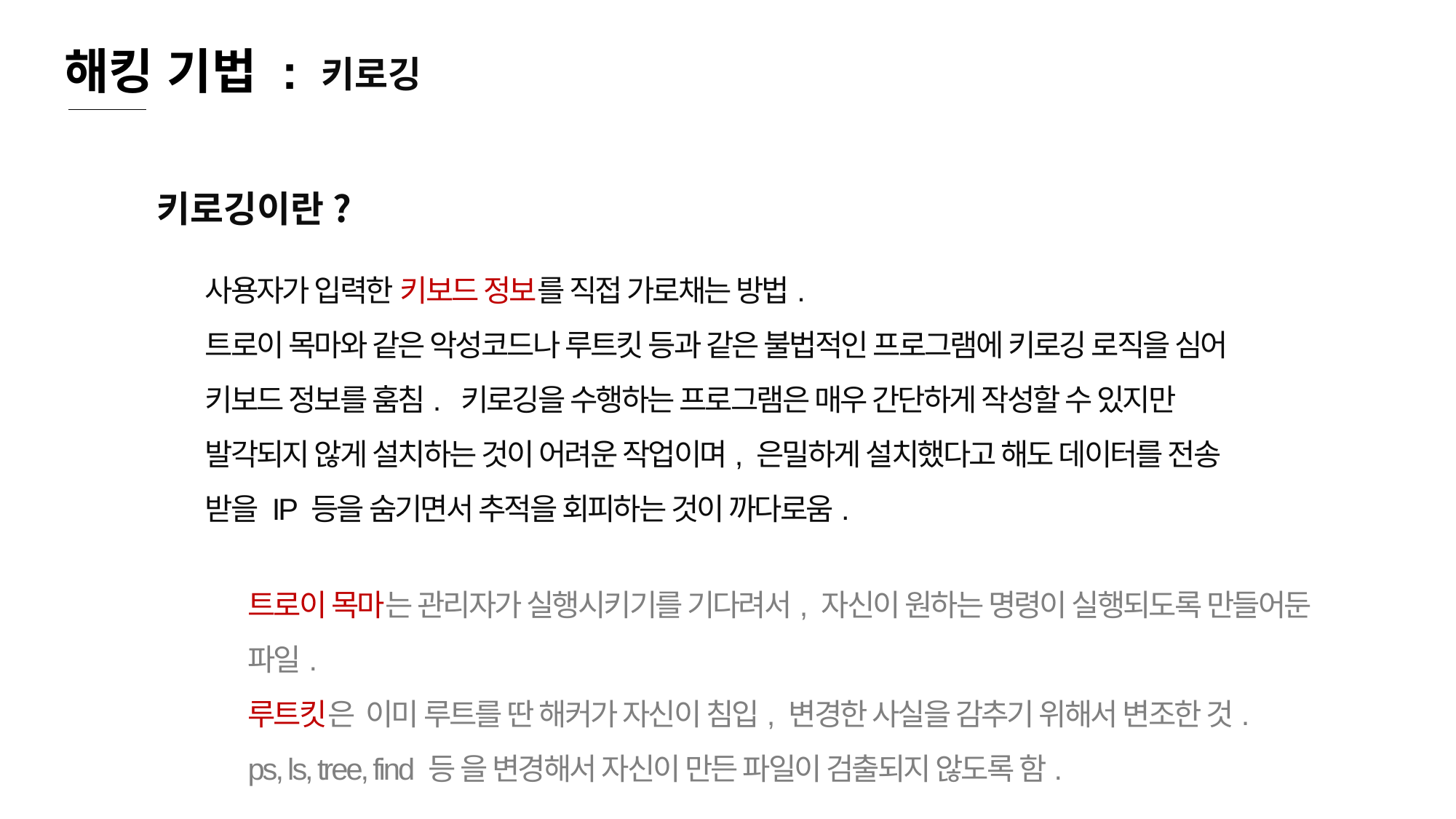

해킹 기법 :
키로깅
키로깅이란?
사용자가 입력한 키보드 정보를 직접 가로채는 방법.
트로이 목마와 같은 악성코드나 루트킷 등과 같은 불법적인 프로그램에 키로깅 로직을 심어 키보드 정보를 훔침.  키로깅을 수행하는 프로그램은 매우 간단하게 작성할 수 있지만 발각되지 않게 설치하는 것이 어려운 작업이며, 은밀하게 설치했다고 해도 데이터를 전송 받을 IP 등을 숨기면서 추적을 회피하는 것이 까다로움.

트로이 목마는 관리자가 실행시키기를 기다려서, 자신이 원하는 명령이 실행되도록 만들어둔 파일.
루트킷은  이미 루트를 딴 해커가 자신이 침입, 변경한 사실을 감추기 위해서 변조한 것.
ps, ls, tree, find 등 을 변경해서 자신이 만든 파일이 검출되지 않도록 함.